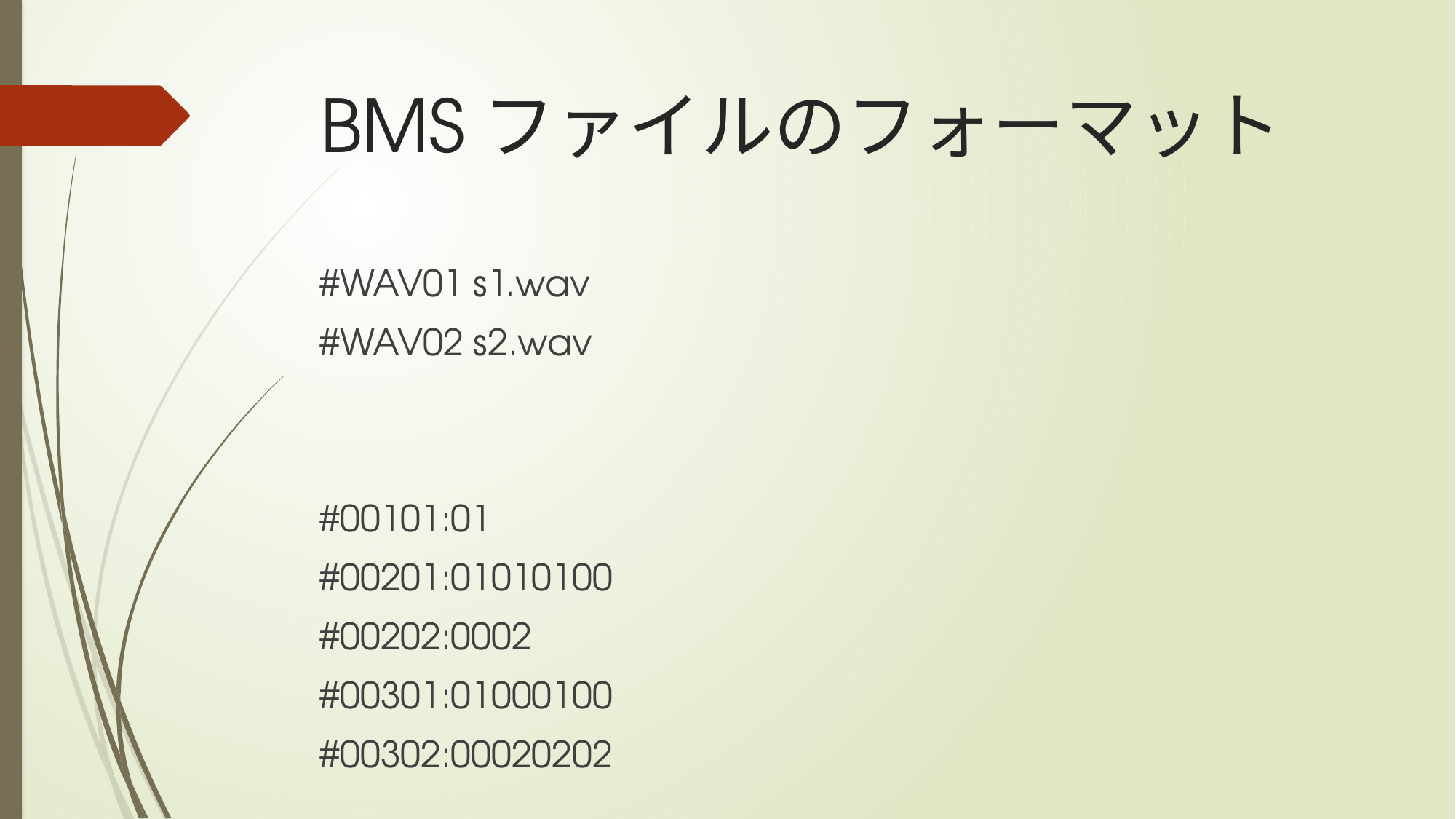

# BMSファイルのフォーマット
#WAV01 s1.wav
#WAV02 s2.wav

#00101:01
#00201:01010100
#00202:0002
#00301:01000100
#00302:00020202